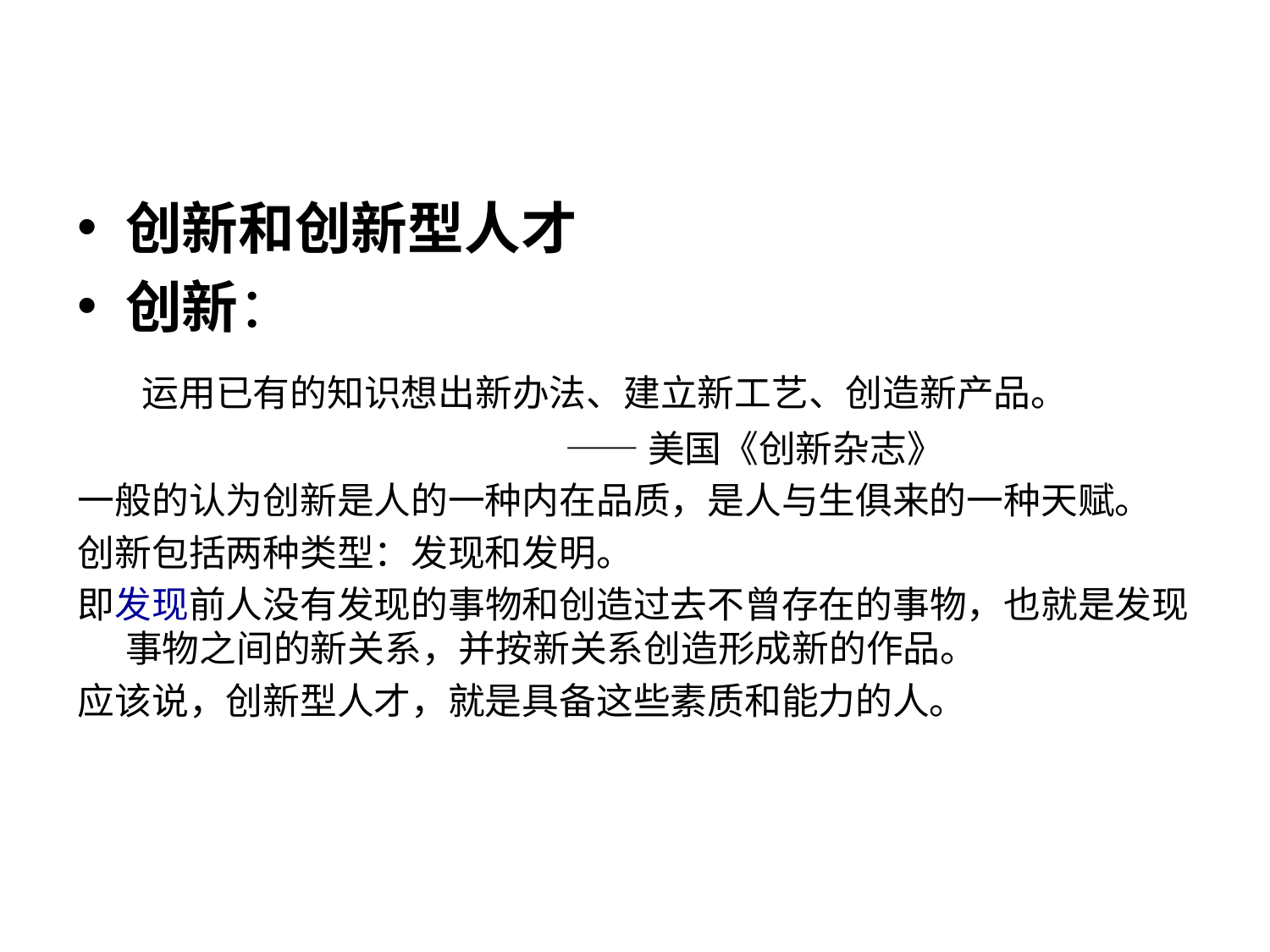

创新和创新型人才
创新：
    运用已有的知识想出新办法、建立新工艺、创造新产品。
                                                           ——美国《创新杂志》
一般的认为创新是人的一种内在品质，是人与生俱来的一种天赋。
创新包括两种类型：发现和发明。
即发现前人没有发现的事物和创造过去不曾存在的事物，也就是发现事物之间的新关系，并按新关系创造形成新的作品。
应该说，创新型人才，就是具备这些素质和能力的人。